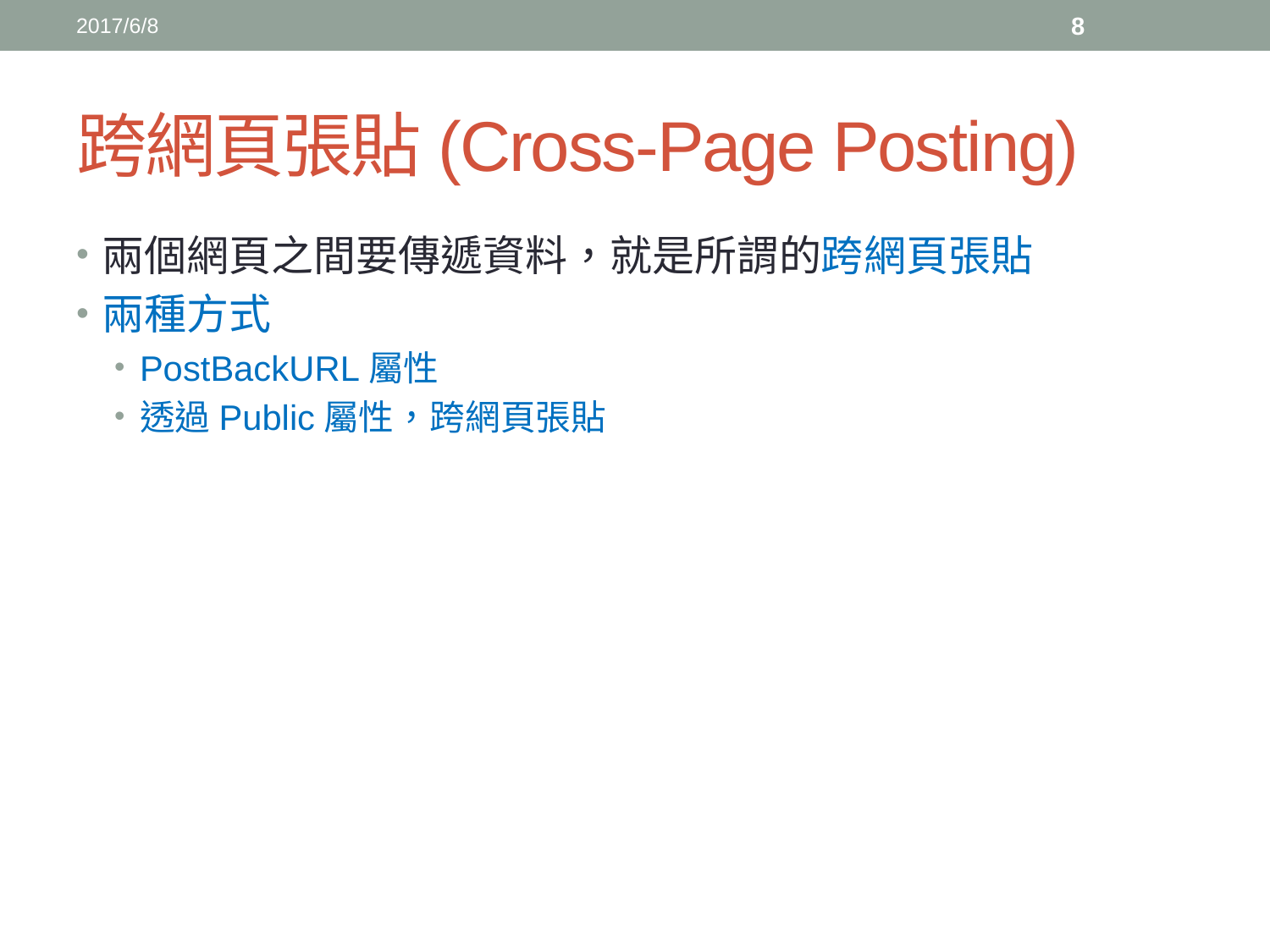

2017/6/8
8
# 跨網頁張貼(Cross-Page Posting)
兩個網頁之間要傳遞資料，就是所謂的跨網頁張貼
兩種方式
PostBackURL屬性
透過Public屬性，跨網頁張貼